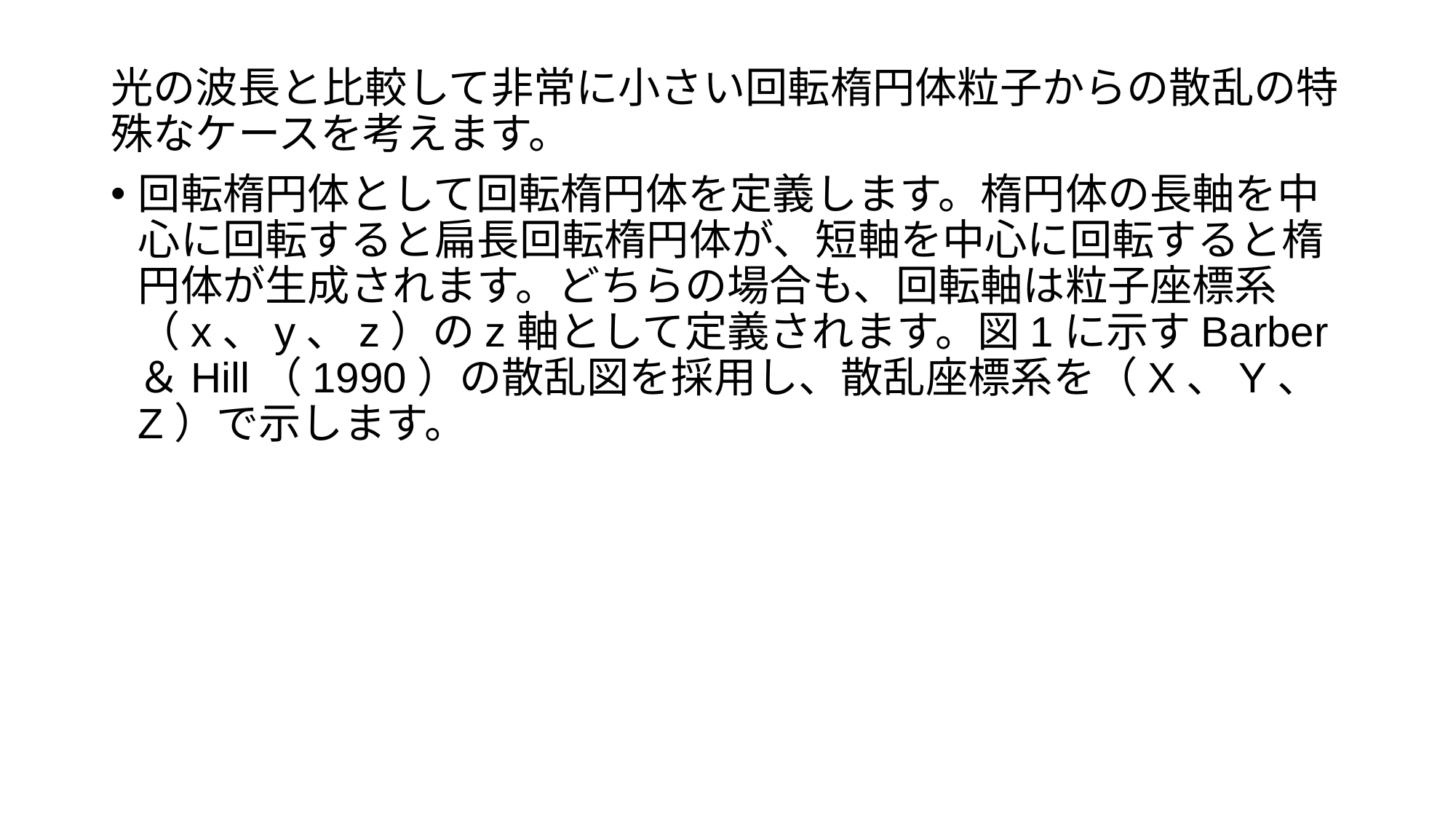

光の波長と比較して非常に小さい回転楕円体粒子からの散乱の特殊なケースを考えます。
回転楕円体として回転楕円体を定義します。楕円体の長軸を中心に回転すると扁長回転楕円体が、短軸を中心に回転すると楕円体が生成されます。どちらの場合も、回転軸は粒子座標系（x、y、z）のz軸として定義されます。図1に示すBarber＆Hill（1990）の散乱図を採用し、散乱座標系を（X、Y、Z）で示します。